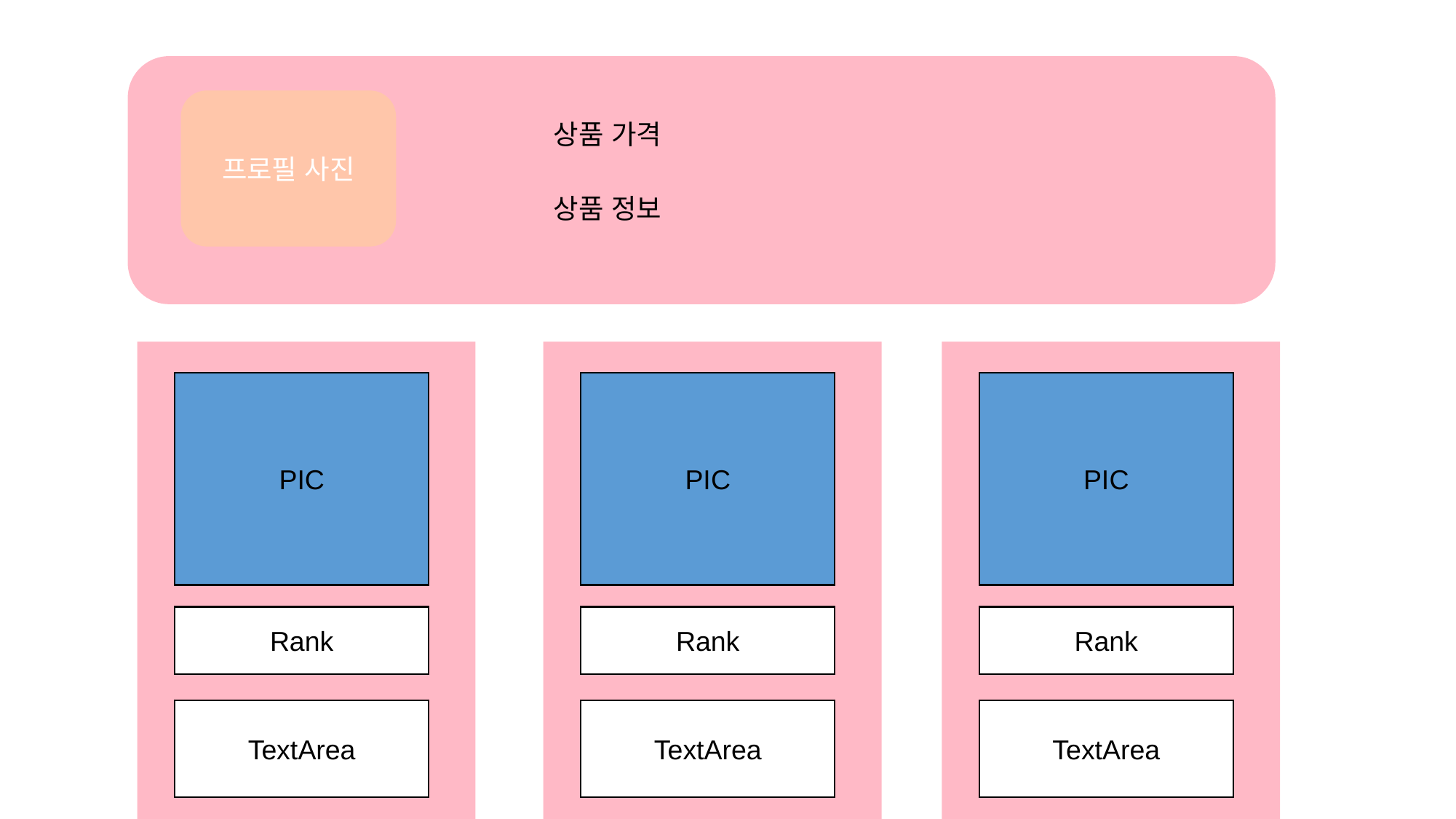

프로필 사진
상품 가격
상품 정보

PIC
PIC
PIC
Rank
Rank
Rank
TextArea
TextArea
TextArea